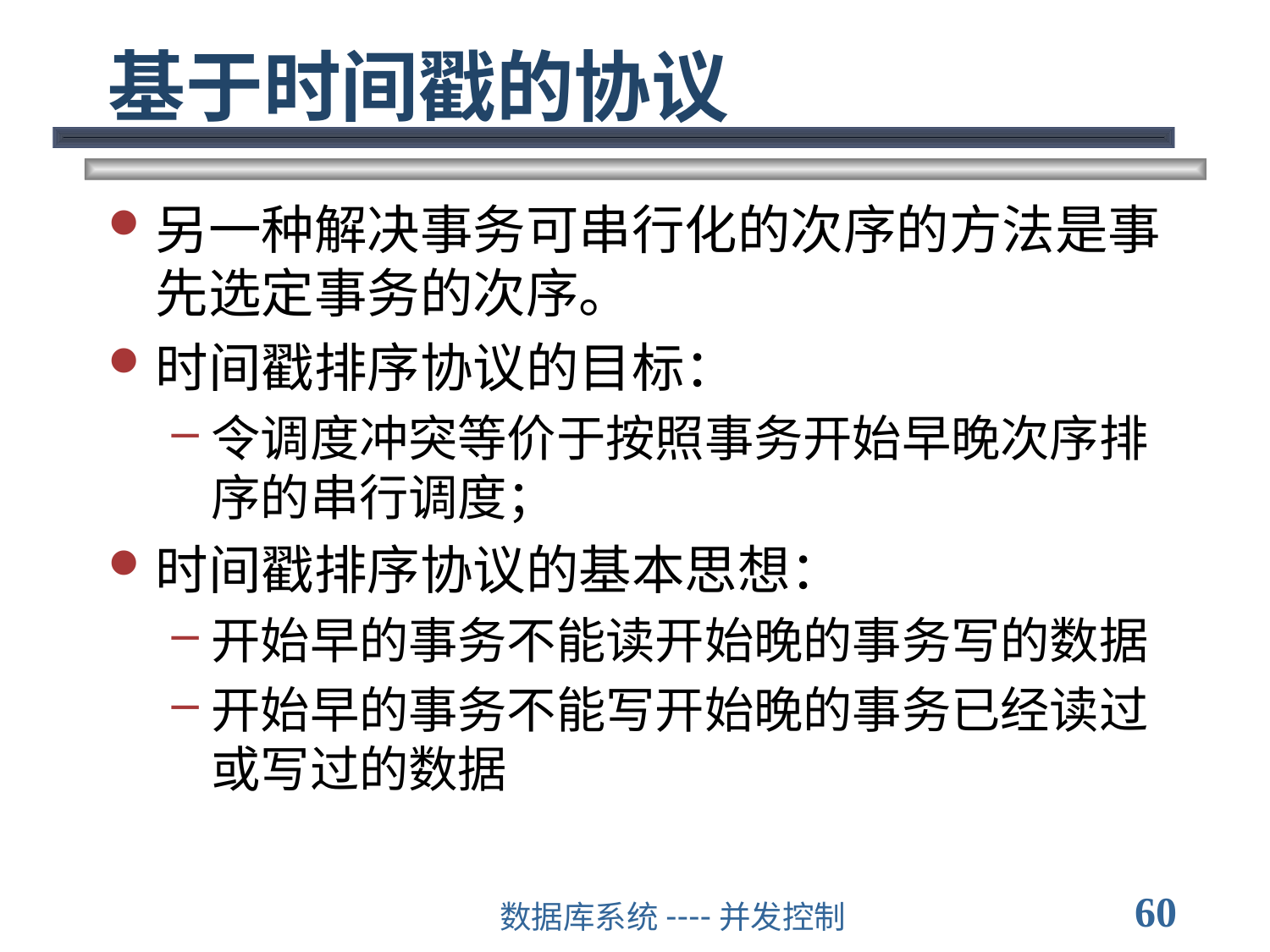

# 基于时间戳的协议
另一种解决事务可串行化的次序的方法是事先选定事务的次序。
时间戳排序协议的目标：
令调度冲突等价于按照事务开始早晚次序排序的串行调度；
时间戳排序协议的基本思想：
开始早的事务不能读开始晚的事务写的数据
开始早的事务不能写开始晚的事务已经读过或写过的数据
60
数据库系统----并发控制